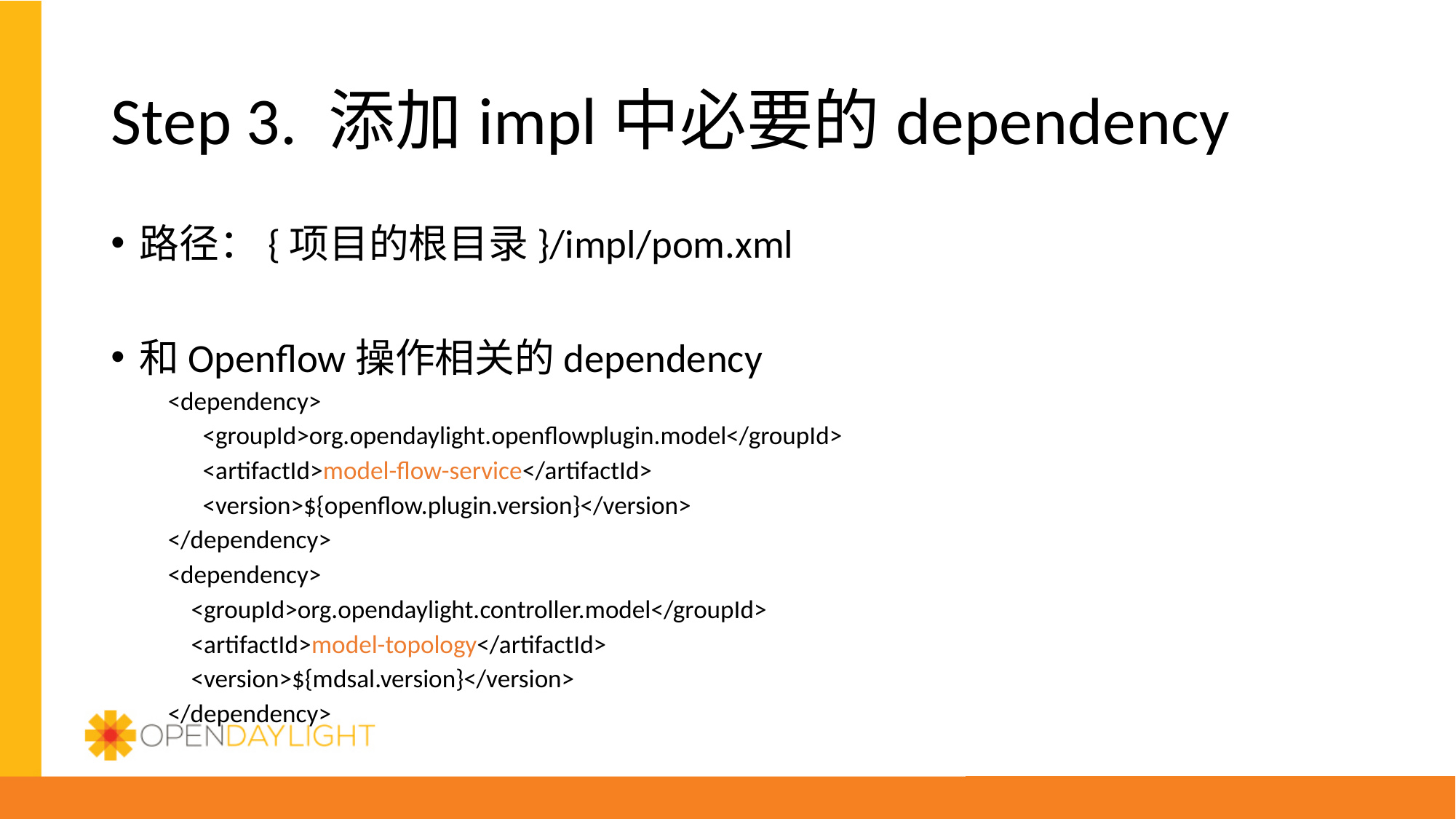

# Step 3. 添加impl中必要的dependency
路径：{项目的根目录}/impl/pom.xml

和Openflow操作相关的dependency
<dependency>
      <groupId>org.opendaylight.openflowplugin.model</groupId>
      <artifactId>model-flow-service</artifactId>
      <version>${openflow.plugin.version}</version>
</dependency>
<dependency>
    <groupId>org.opendaylight.controller.model</groupId>
    <artifactId>model-topology</artifactId>
    <version>${mdsal.version}</version>
</dependency>